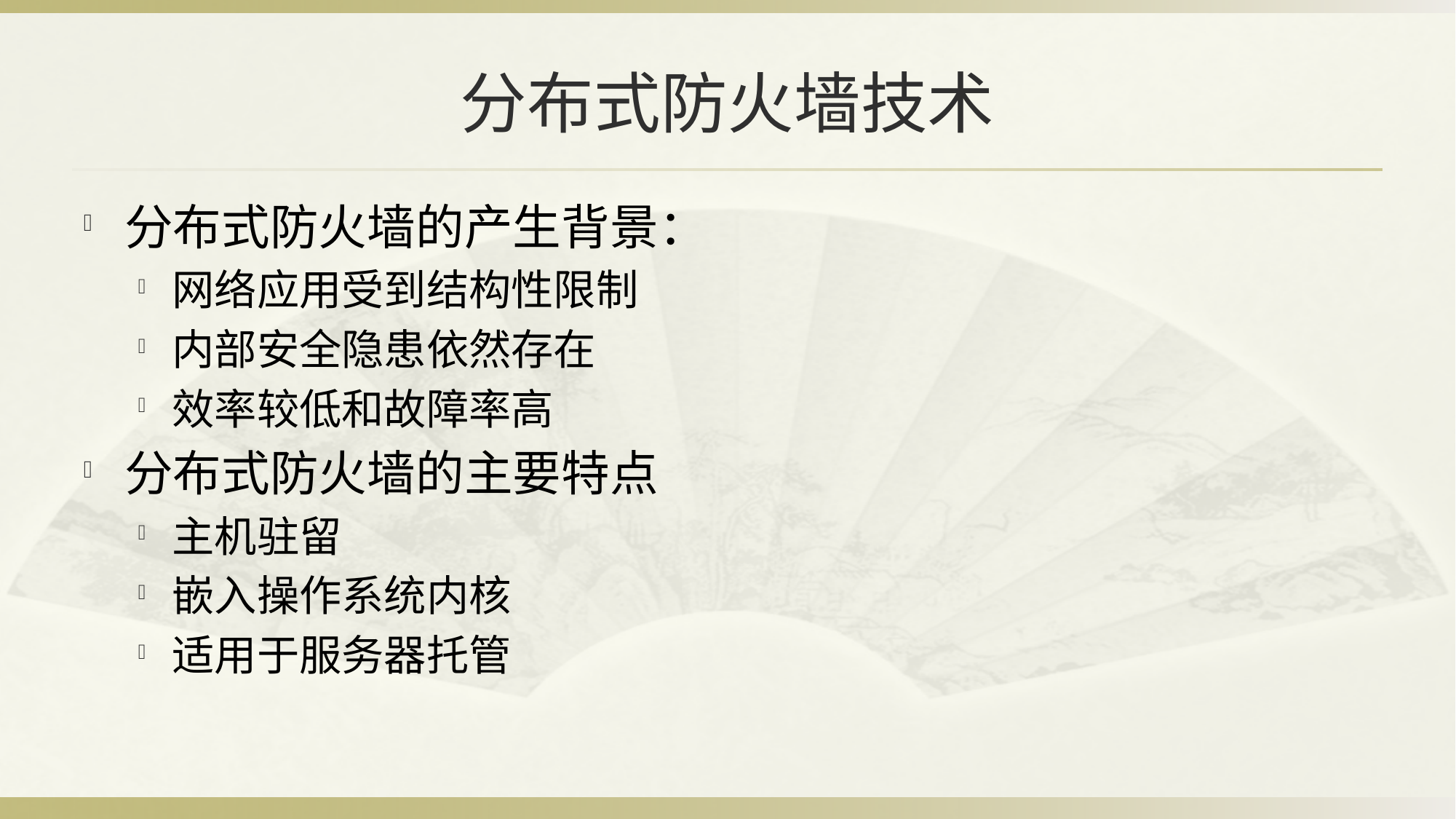

# 分布式防火墙技术
分布式防火墙的产生背景：
网络应用受到结构性限制
内部安全隐患依然存在
效率较低和故障率高
分布式防火墙的主要特点
主机驻留
嵌入操作系统内核
适用于服务器托管